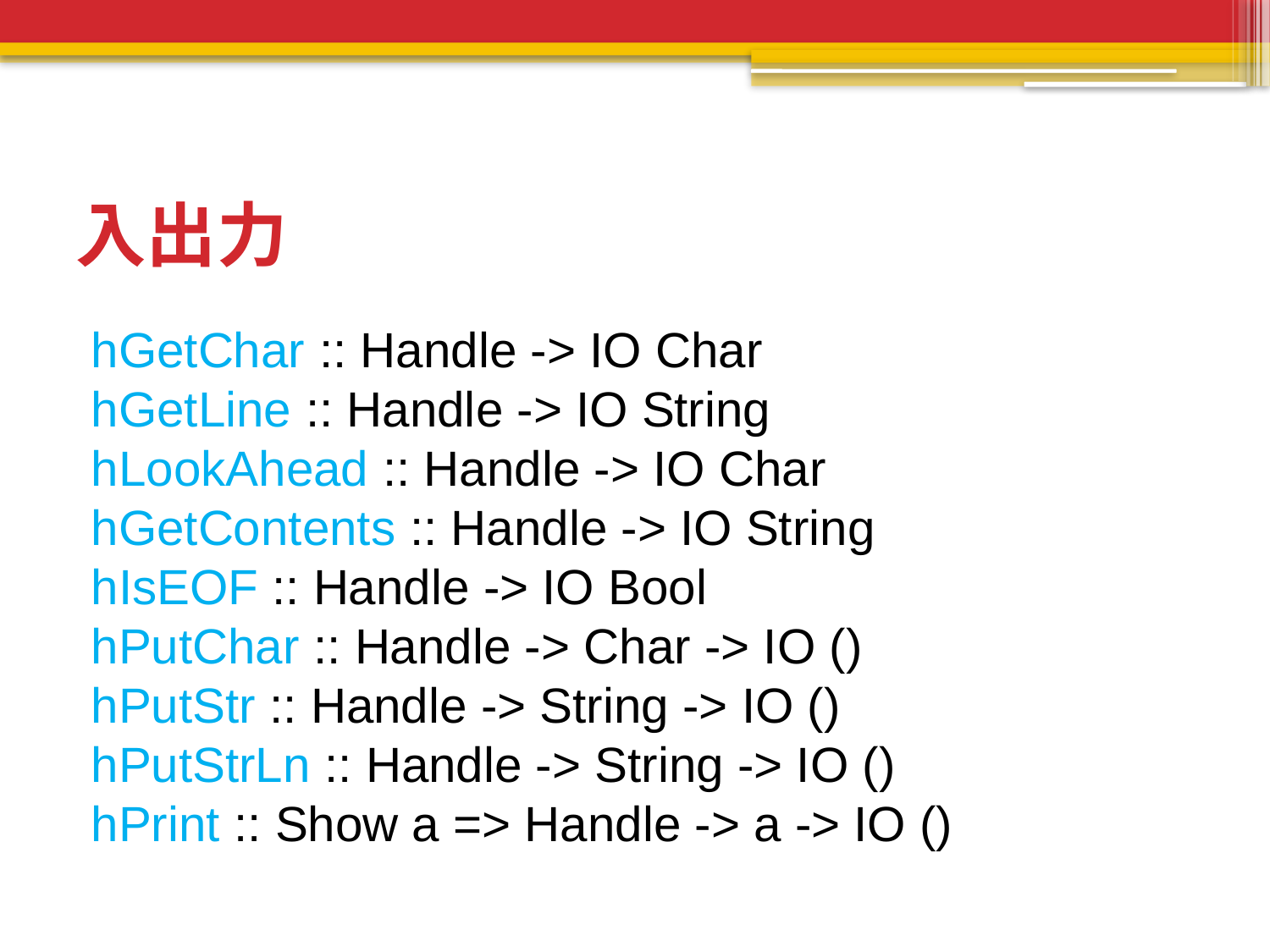

# 入出力
hGetChar :: Handle -> IO Char
hGetLine :: Handle -> IO String
hLookAhead :: Handle -> IO Char
hGetContents :: Handle -> IO String
hIsEOF :: Handle -> IO Bool
hPutChar :: Handle -> Char -> IO ()
hPutStr :: Handle -> String -> IO ()
hPutStrLn :: Handle -> String -> IO ()
hPrint :: Show a => Handle -> a -> IO ()